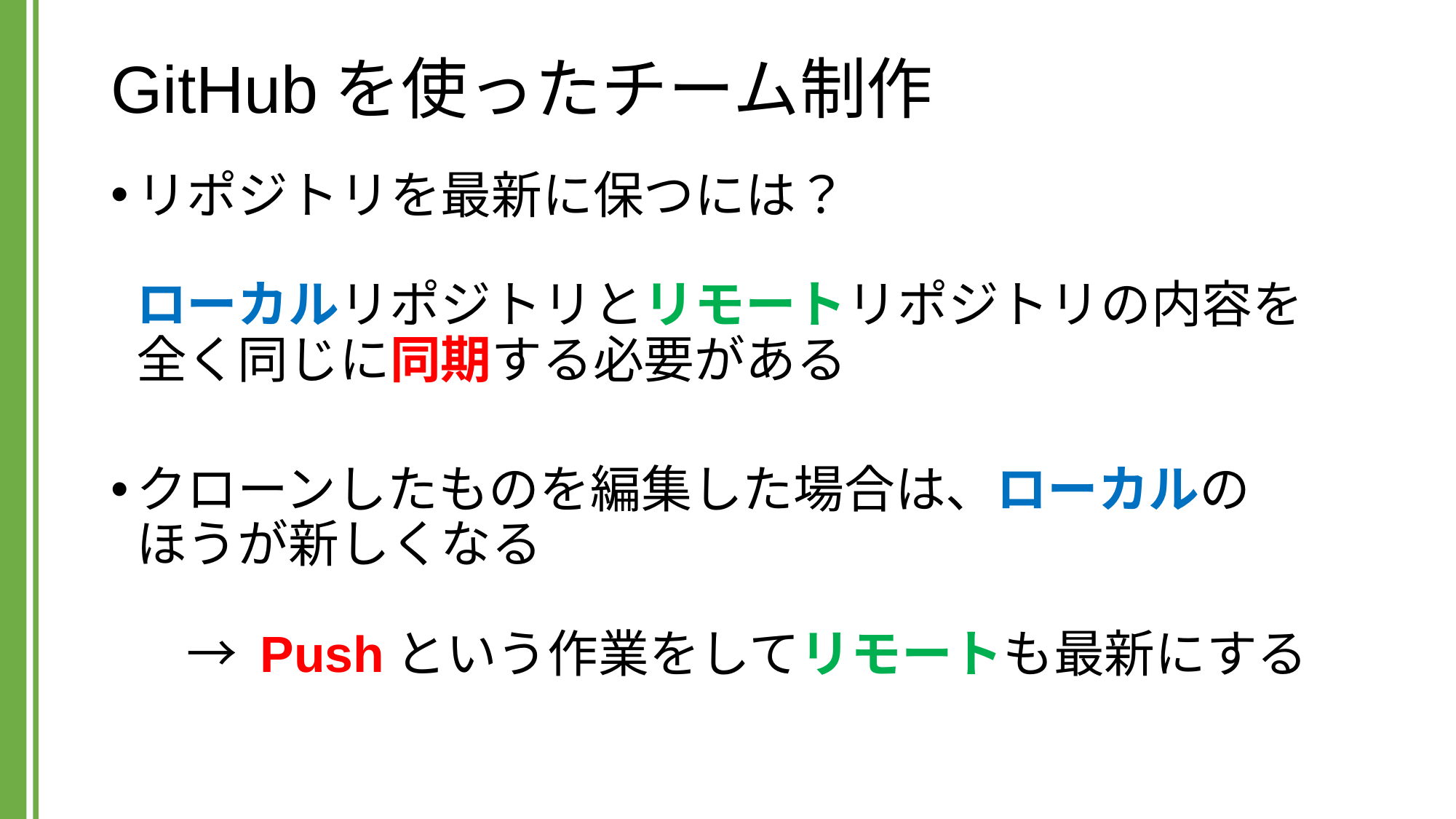

# GitHubを使ったチーム制作
リポジトリを最新に保つには？
ローカルリポジトリとリモートリポジトリの内容を
全く同じに同期する必要がある
クローンしたものを編集した場合は、ローカルの
ほうが新しくなる
　→ Pushという作業をしてリモートも最新にする